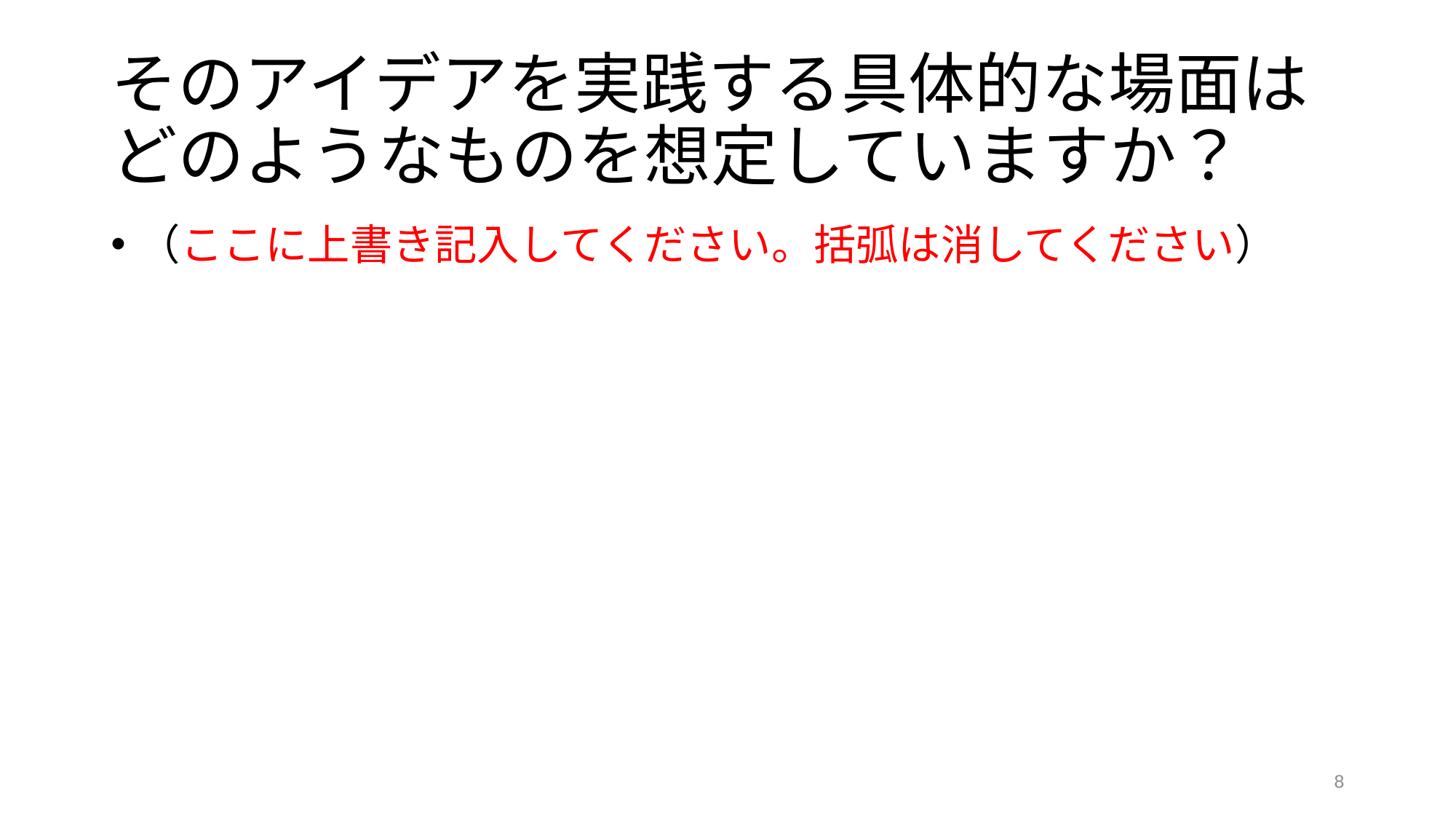

# そのアイデアを実践する具体的な場面はどのようなものを想定していますか？
（ここに上書き記入してください。括弧は消してください）

8